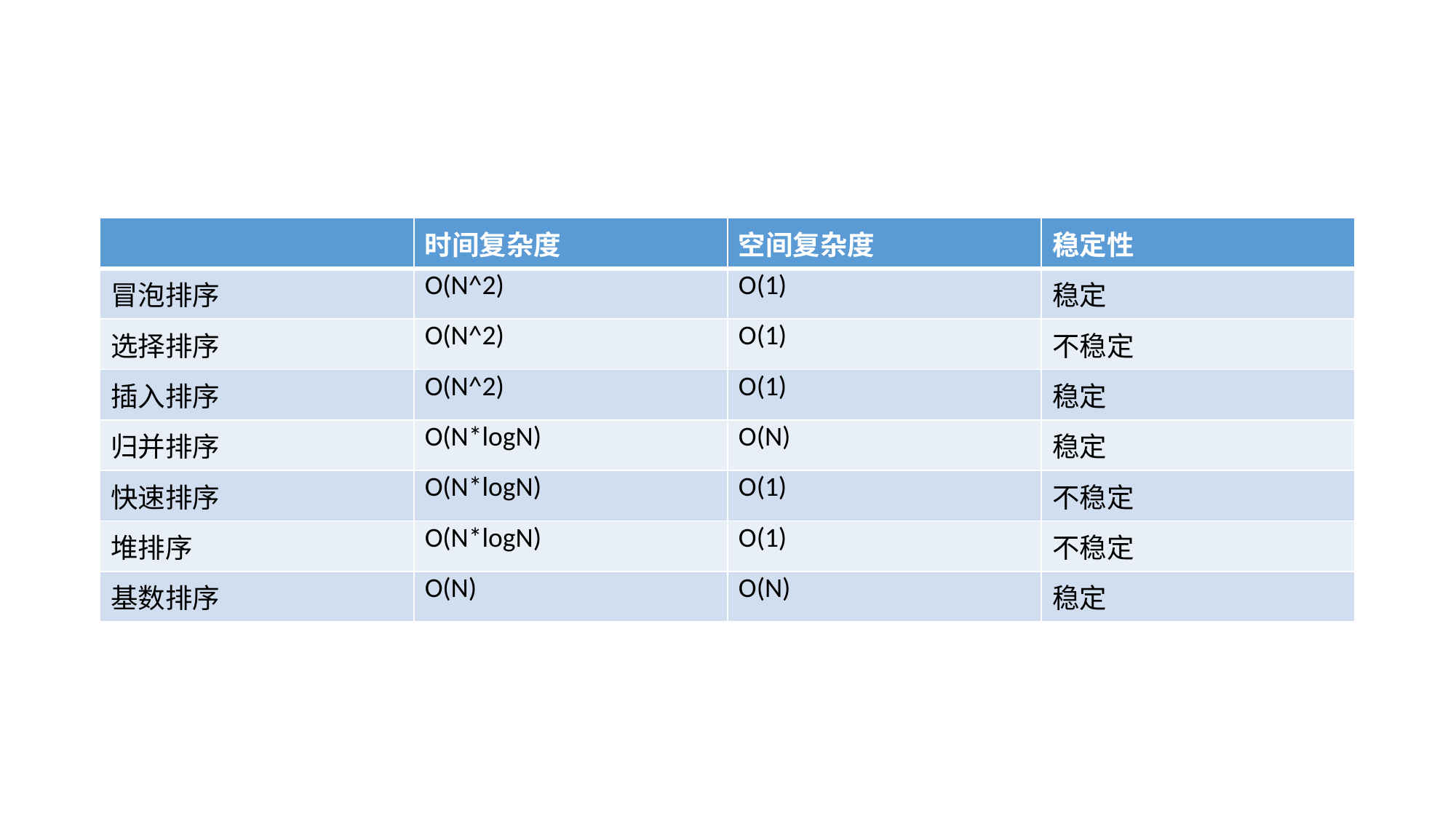

|  | 时间复杂度 | 空间复杂度 | 稳定性 |
| --- | --- | --- | --- |
| 冒泡排序 | O(N^2) | O(1) | 稳定 |
| 选择排序 | O(N^2) | O(1) | 不稳定 |
| 插入排序 | O(N^2) | O(1) | 稳定 |
| 归并排序 | O(N\*logN) | O(N) | 稳定 |
| 快速排序 | O(N\*logN) | O(1) | 不稳定 |
| 堆排序 | O(N\*logN) | O(1) | 不稳定 |
| 基数排序 | O(N) | O(N) | 稳定 |